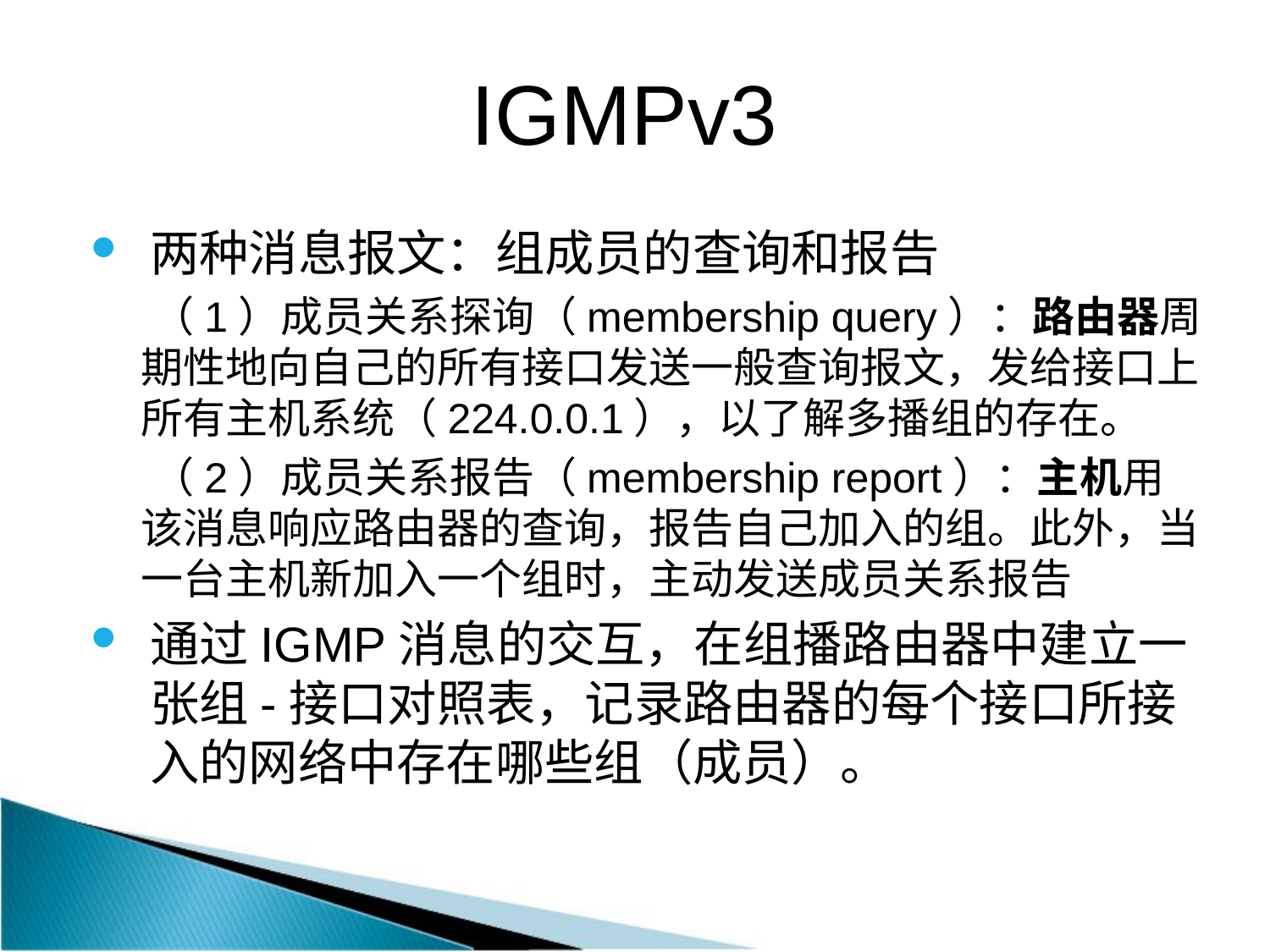

# IGMPv3
两种消息报文：组成员的查询和报告
        （1）成员关系探询（membership query）：路由器周期性地向自己的所有接口发送一般查询报文，发给接口上所有主机系统（224.0.0.1），以了解多播组的存在。
        （2）成员关系报告（membership report）：主机用该消息响应路由器的查询，报告自己加入的组。此外，当一台主机新加入一个组时，主动发送成员关系报告
通过IGMP消息的交互，在组播路由器中建立一张组-接口对照表，记录路由器的每个接口所接入的网络中存在哪些组（成员）。